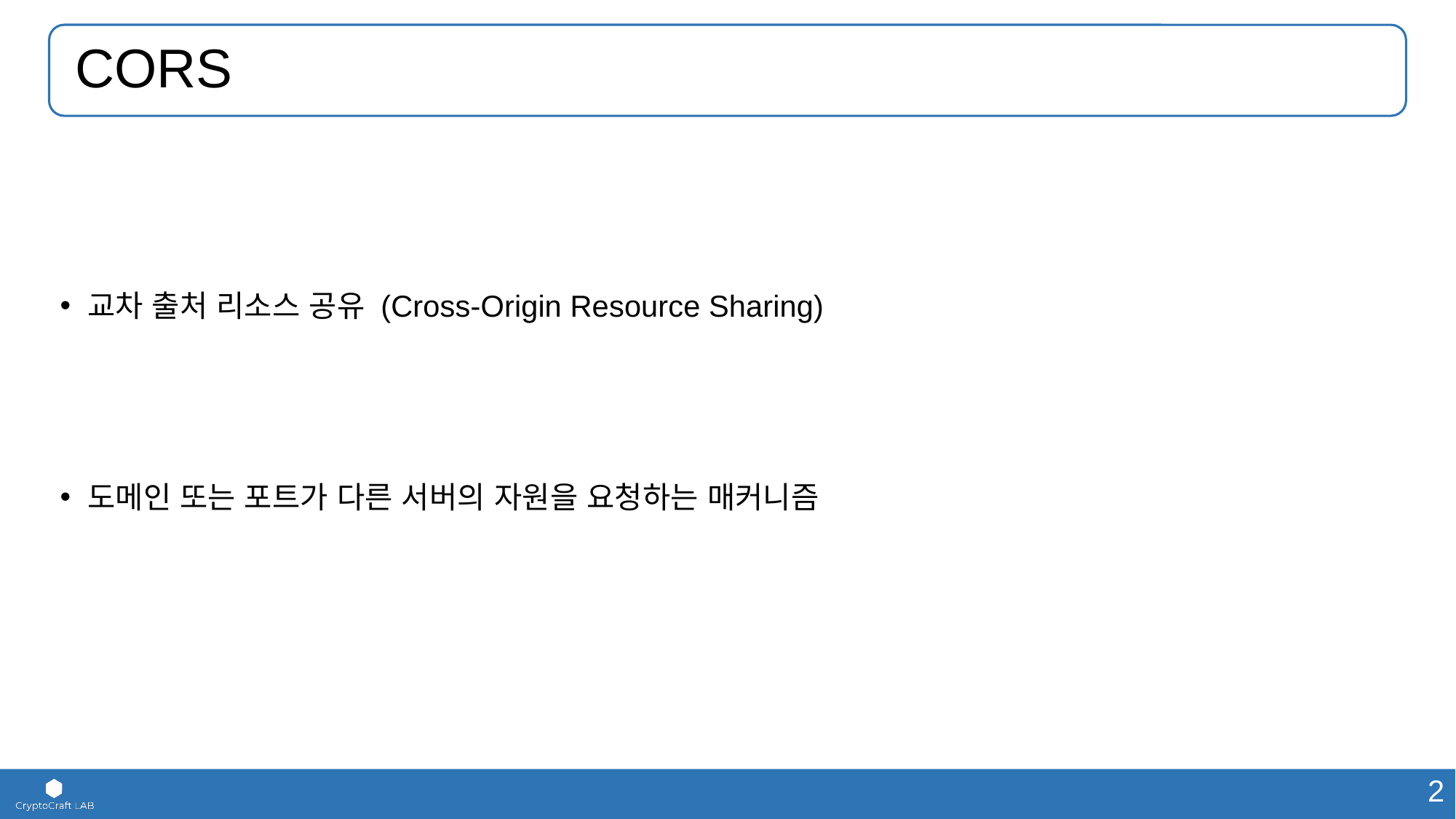

# CORS

교차 출처 리소스 공유 (Cross-Origin Resource Sharing)

도메인 또는 포트가 다른 서버의 자원을 요청하는 매커니즘